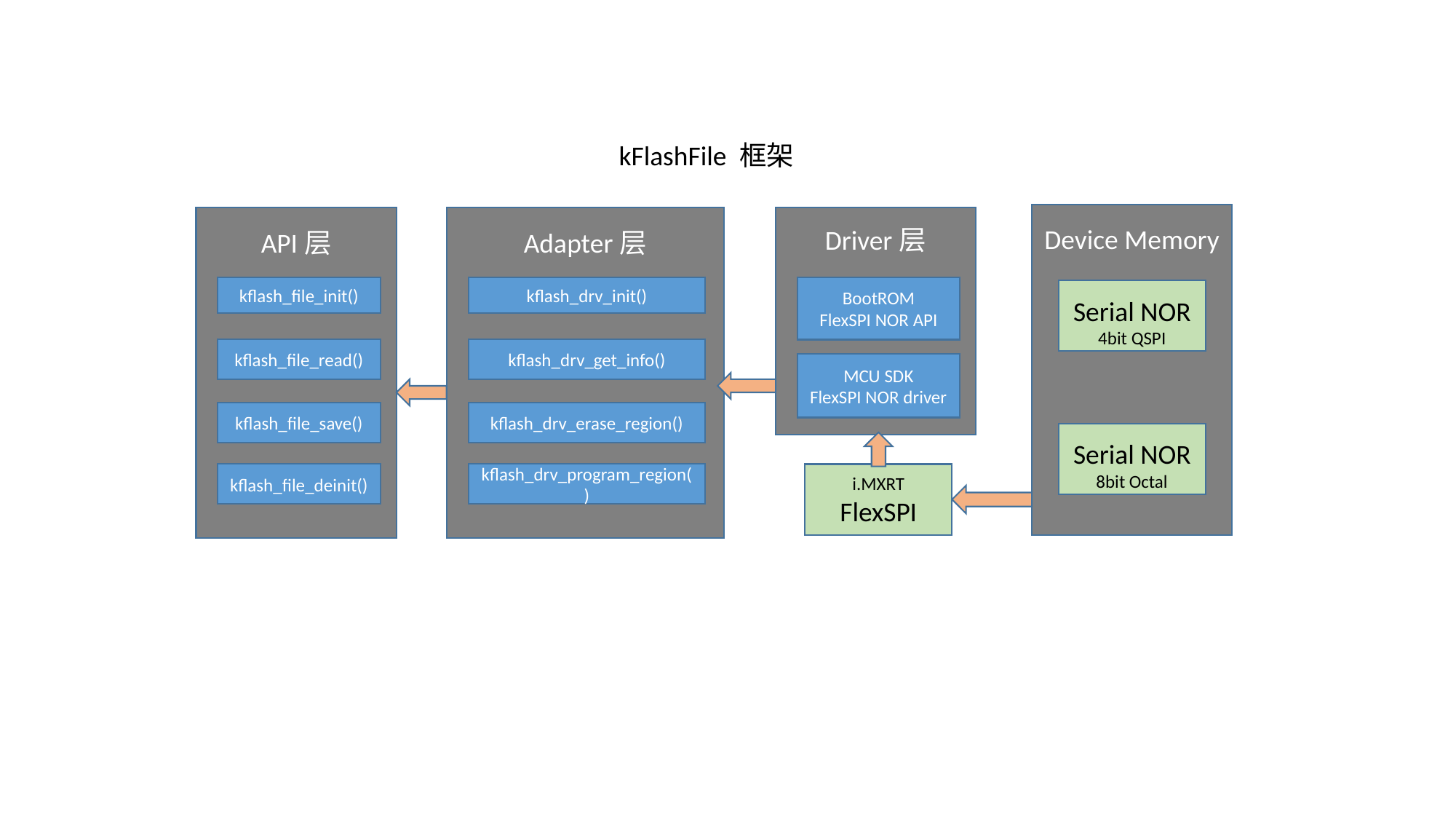

kFlashFile 框架

Device Memory

API层

Adapter层

Driver层

kflash_file_init()
kflash_drv_init()
BootROM
FlexSPI NOR API

Serial NOR
4bit QSPI

kflash_file_read()
kflash_drv_get_info()
MCU SDK
FlexSPI NOR driver

kflash_file_save()
kflash_drv_erase_region()

Serial NOR
8bit Octal

kflash_file_deinit()
kflash_drv_program_region()
i.MXRT
FlexSPI